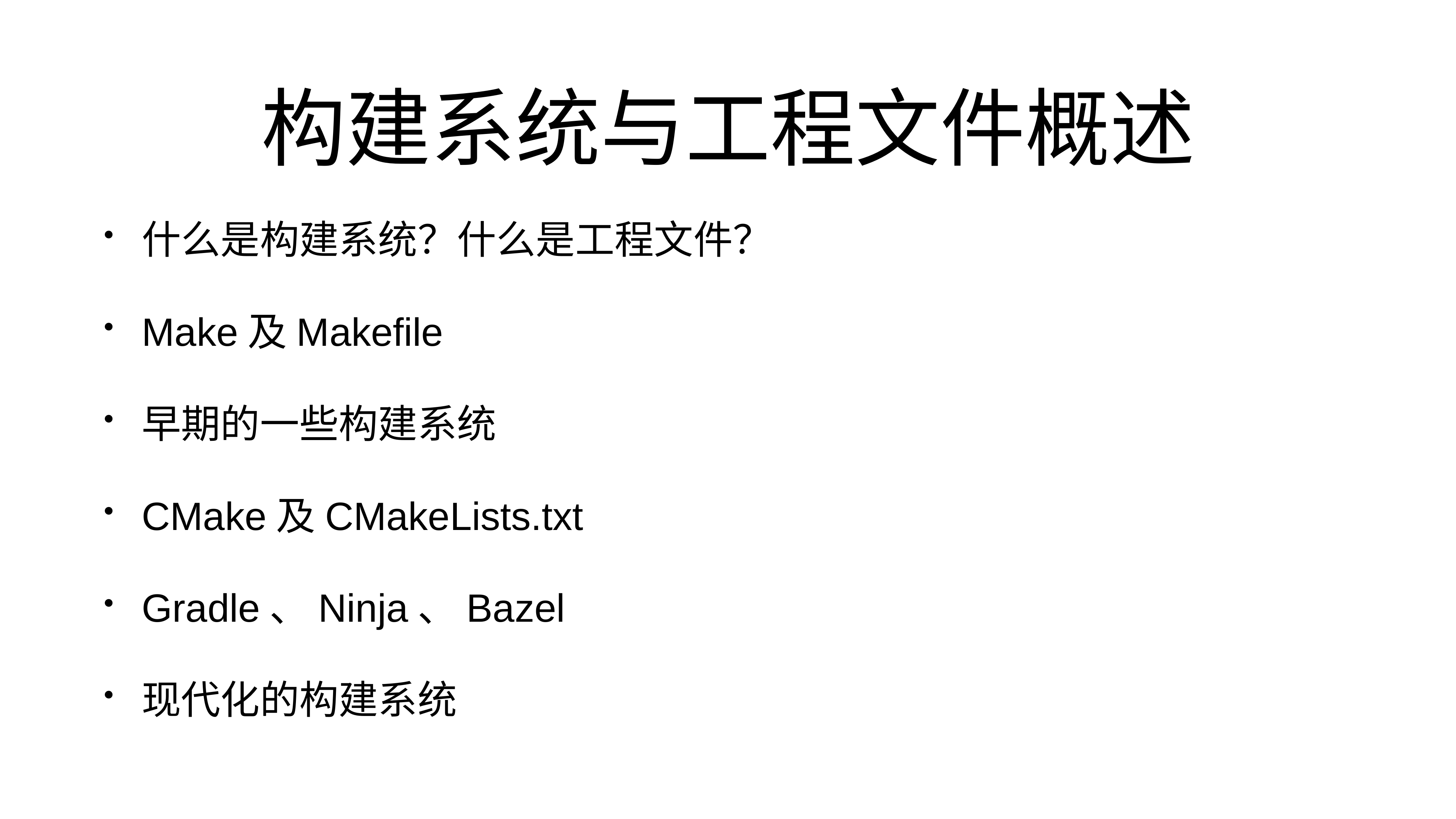

# 构建系统与工程文件概述
什么是构建系统？什么是工程文件？
Make及Makefile
早期的一些构建系统
CMake及CMakeLists.txt
Gradle、Ninja、Bazel
现代化的构建系统